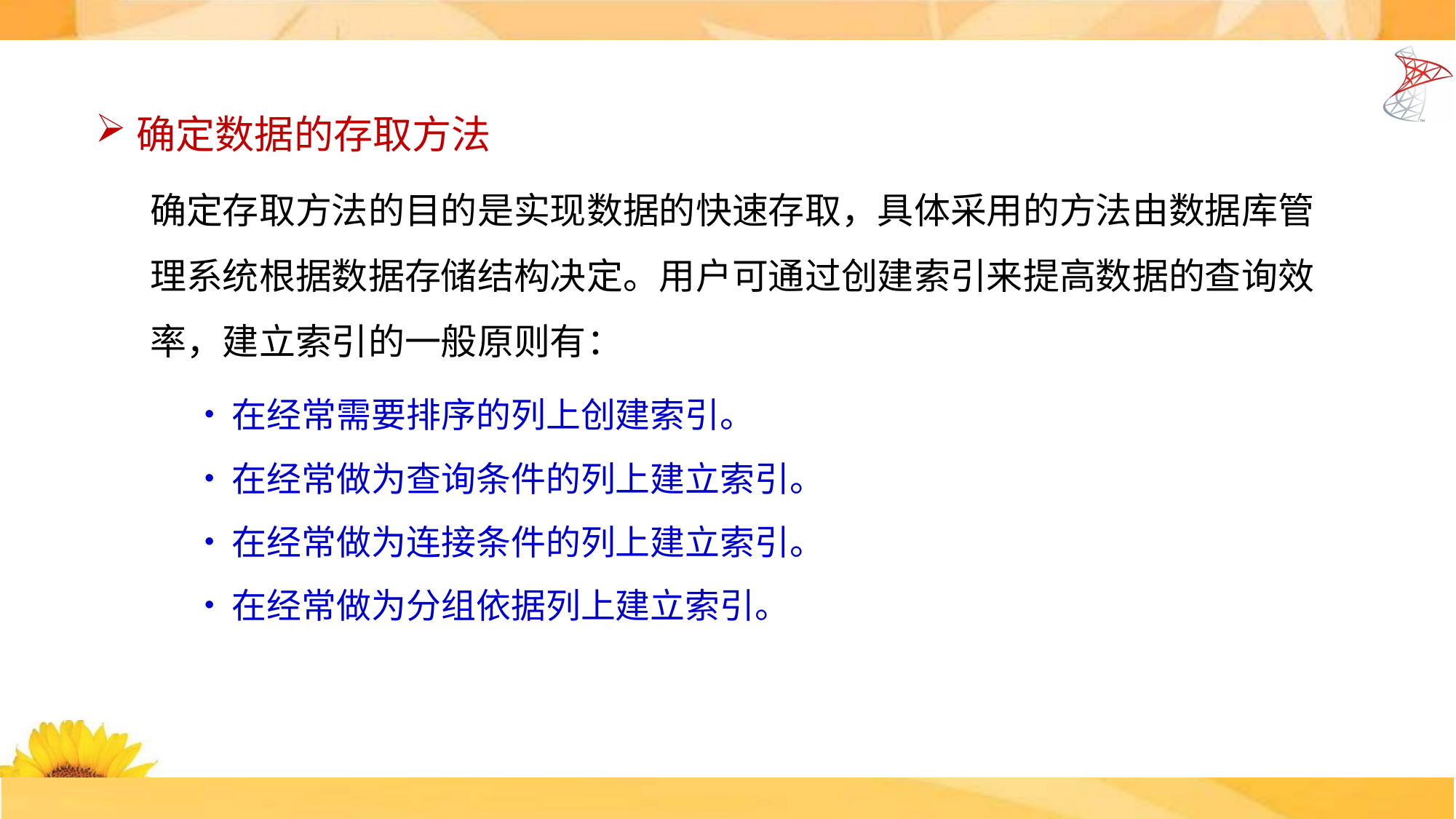

确定数据的存取方法
确定存取方法的目的是实现数据的快速存取，具体采用的方法由数据库管理系统根据数据存储结构决定。用户可通过创建索引来提高数据的查询效率，建立索引的一般原则有：
在经常需要排序的列上创建索引。
在经常做为查询条件的列上建立索引。
在经常做为连接条件的列上建立索引。
在经常做为分组依据列上建立索引。